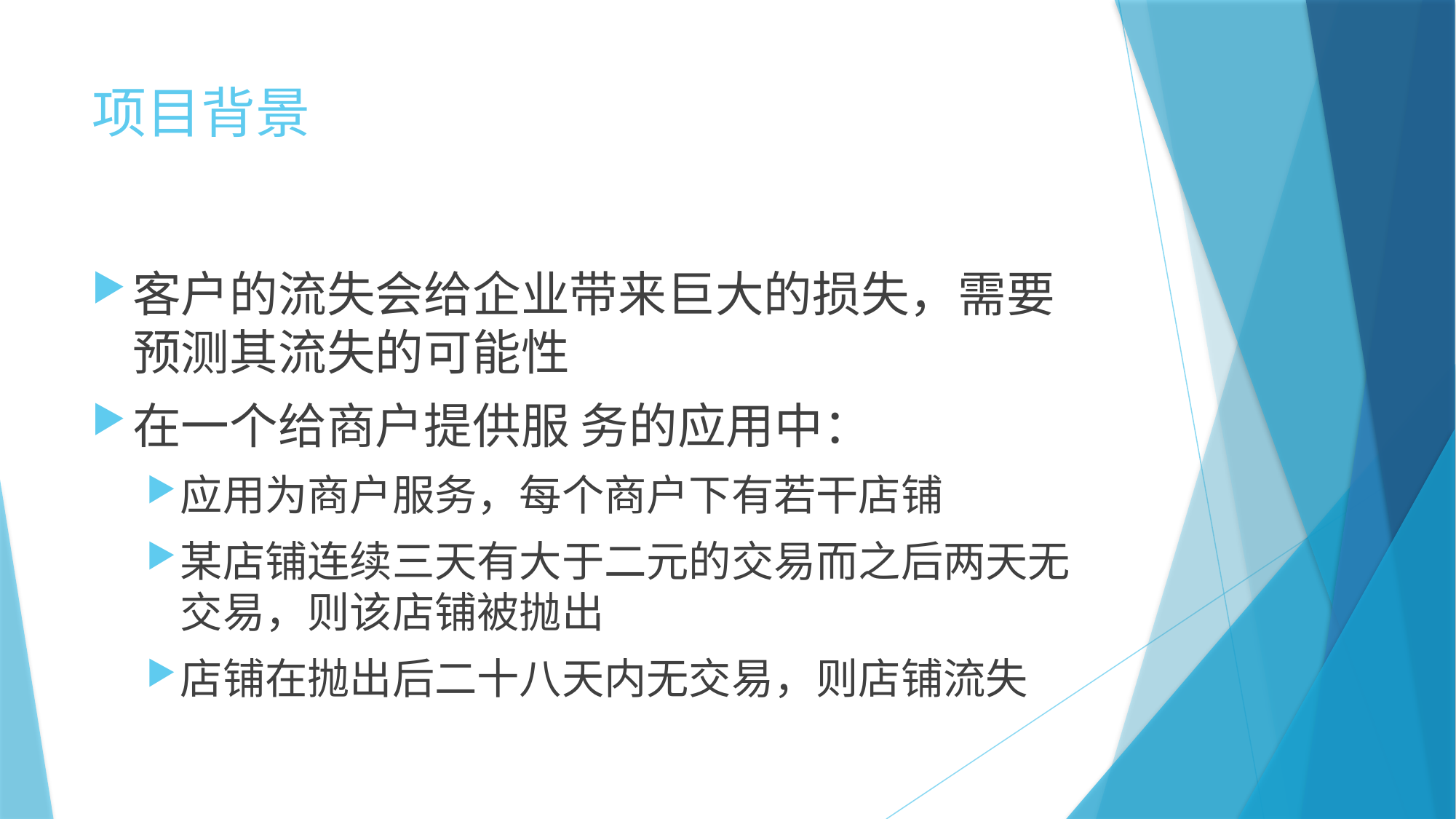

# 项目背景
客户的流失会给企业带来巨大的损失，需要预测其流失的可能性
在一个给商户提供服 务的应用中：
应用为商户服务，每个商户下有若干店铺
某店铺连续三天有大于二元的交易而之后两天无交易，则该店铺被抛出
店铺在抛出后二十八天内无交易，则店铺流失